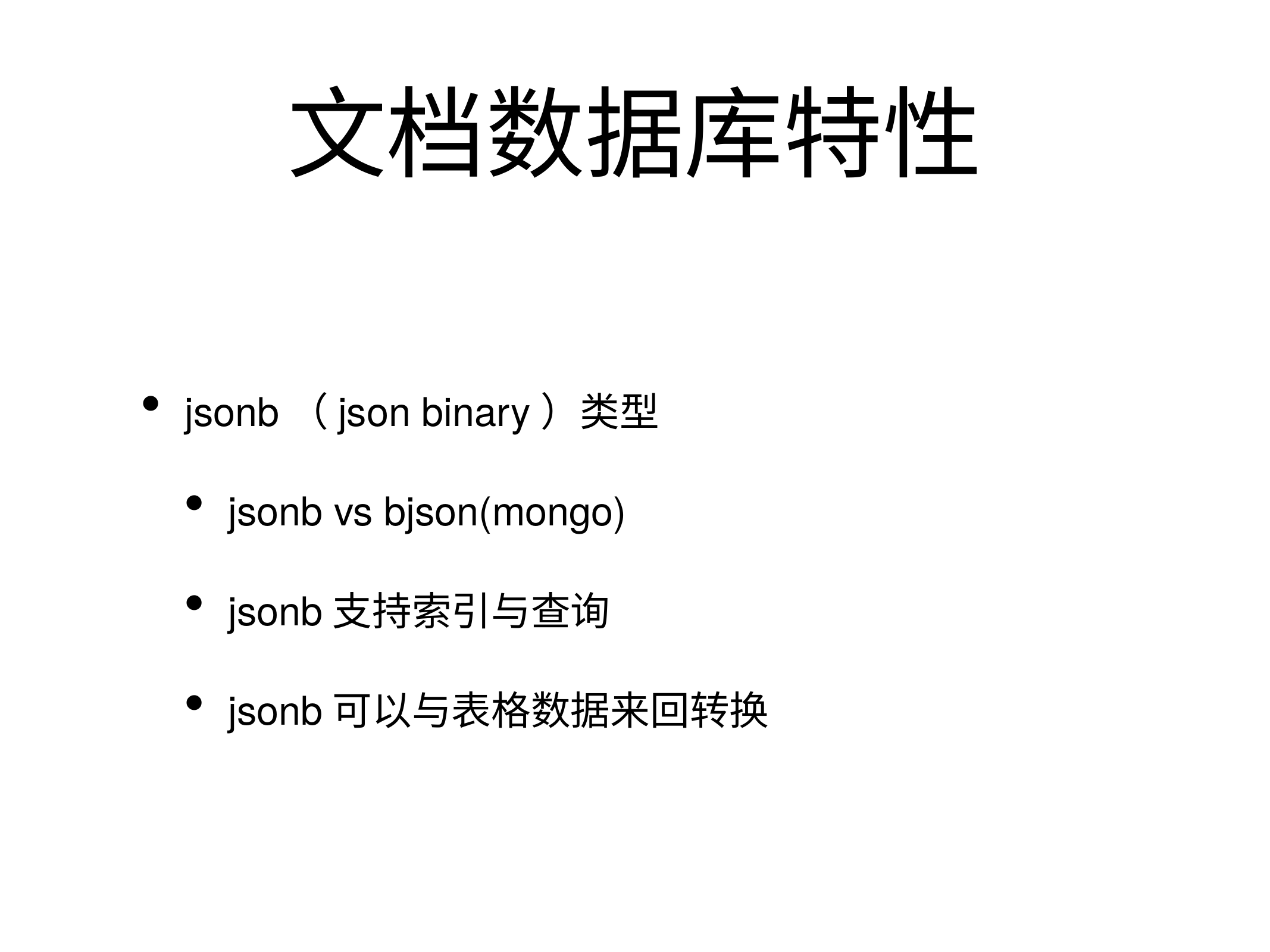

# 文档数据库特性
jsonb（json binary）类型
jsonb vs bjson(mongo)
jsonb支持索引与查询
jsonb可以与表格数据来回转换